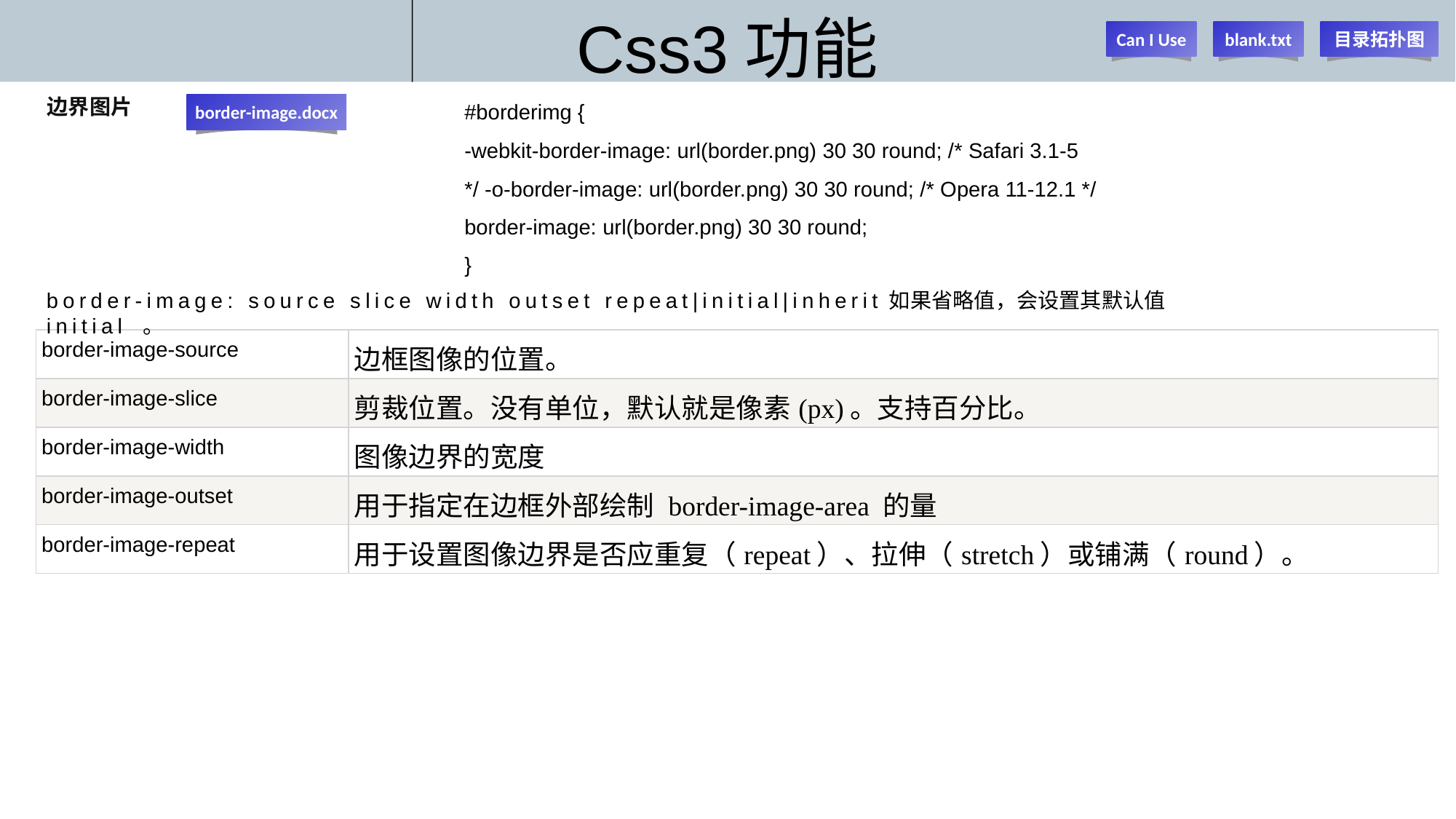

# Css3功能
Can I Use

blank.txt

目录拓扑图

#borderimg {
-webkit-border-image: url(border.png) 30 30 round; /* Safari 3.1-5 */ -o-border-image: url(border.png) 30 30 round; /* Opera 11-12.1 */ border-image: url(border.png) 30 30 round;
}
边界图片
border-image.docx

border-image: source slice width outset repeat|initial|inherit如果省略值，会设置其默认值initial 。
| border-image-source | 边框图像的位置。 |
| --- | --- |
| border-image-slice | 剪裁位置。没有单位，默认就是像素(px)。支持百分比。 |
| border-image-width | 图像边界的宽度 |
| border-image-outset | 用于指定在边框外部绘制 border-image-area 的量 |
| border-image-repeat | 用于设置图像边界是否应重复（repeat）、拉伸（stretch）或铺满（round）。 |